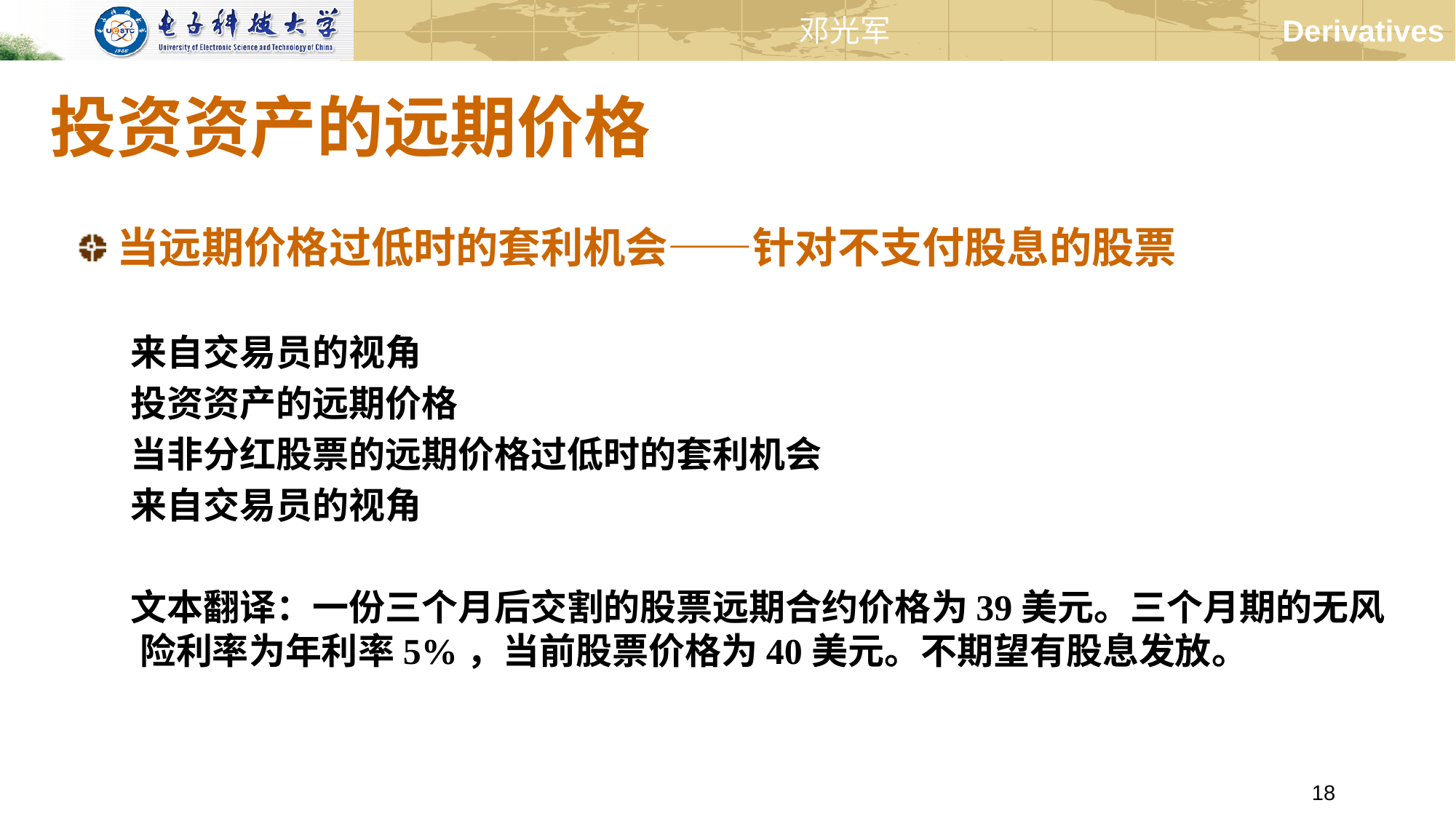

# 投资资产的远期价格
当远期价格过低时的套利机会——针对不支付股息的股票

来自交易员的视角
投资资产的远期价格
当非分红股票的远期价格过低时的套利机会
来自交易员的视角

文本翻译：一份三个月后交割的股票远期合约价格为39美元。三个月期的无风险利率为年利率5%，当前股票价格为40美元。不期望有股息发放。